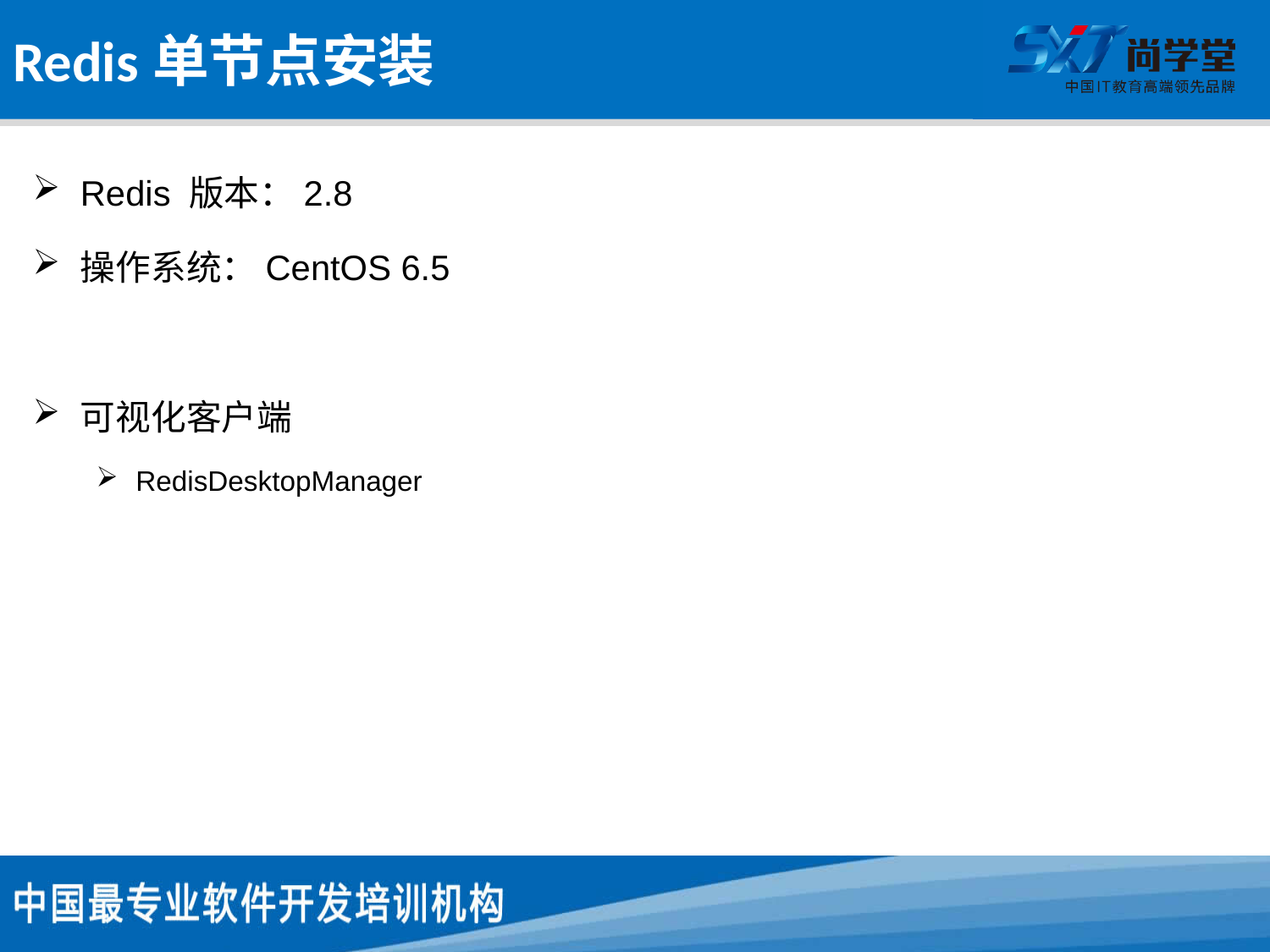

# Redis单节点安装
Redis 版本：2.8
操作系统：CentOS 6.5

可视化客户端
RedisDesktopManager